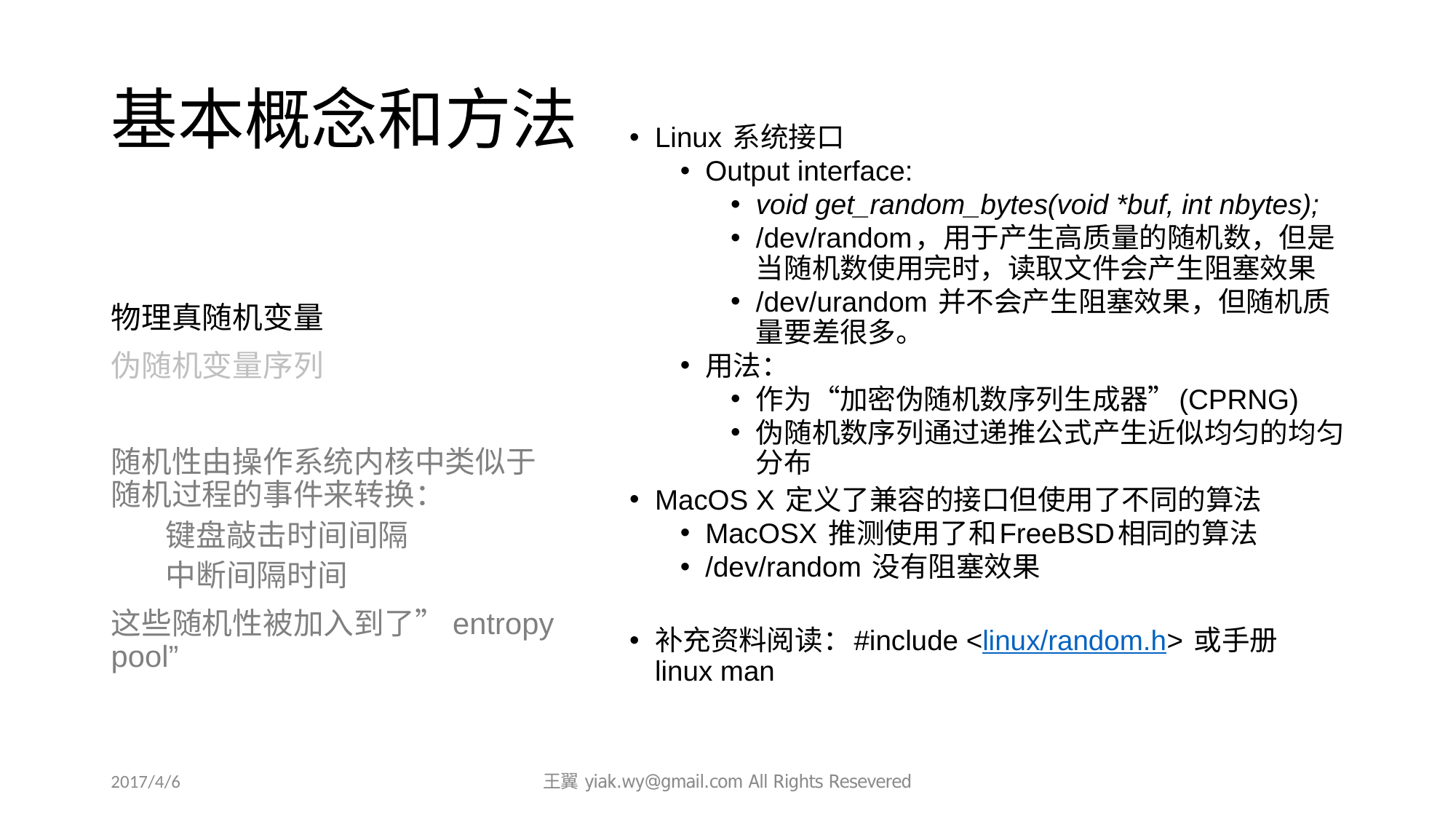

# 基本概念和方法
Linux 系统接口
Output interface:
void get_random_bytes(void *buf, int nbytes);
/dev/random，用于产生高质量的随机数，但是当随机数使用完时，读取文件会产生阻塞效果
/dev/urandom 并不会产生阻塞效果，但随机质量要差很多。
用法：
作为“加密伪随机数序列生成器”(CPRNG)
伪随机数序列通过递推公式产生近似均匀的均匀分布
MacOS X 定义了兼容的接口但使用了不同的算法
MacOSX 推测使用了和FreeBSD相同的算法
/dev/random 没有阻塞效果

补充资料阅读：#include <linux/random.h> 或手册 linux man

物理真随机变量
伪随机变量序列

随机性由操作系统内核中类似于随机过程的事件来转换：
键盘敲击时间间隔
中断间隔时间
这些随机性被加入到了”entropy pool”

2017/4/6
王翼 yiak.wy@gmail.com All Rights Resevered